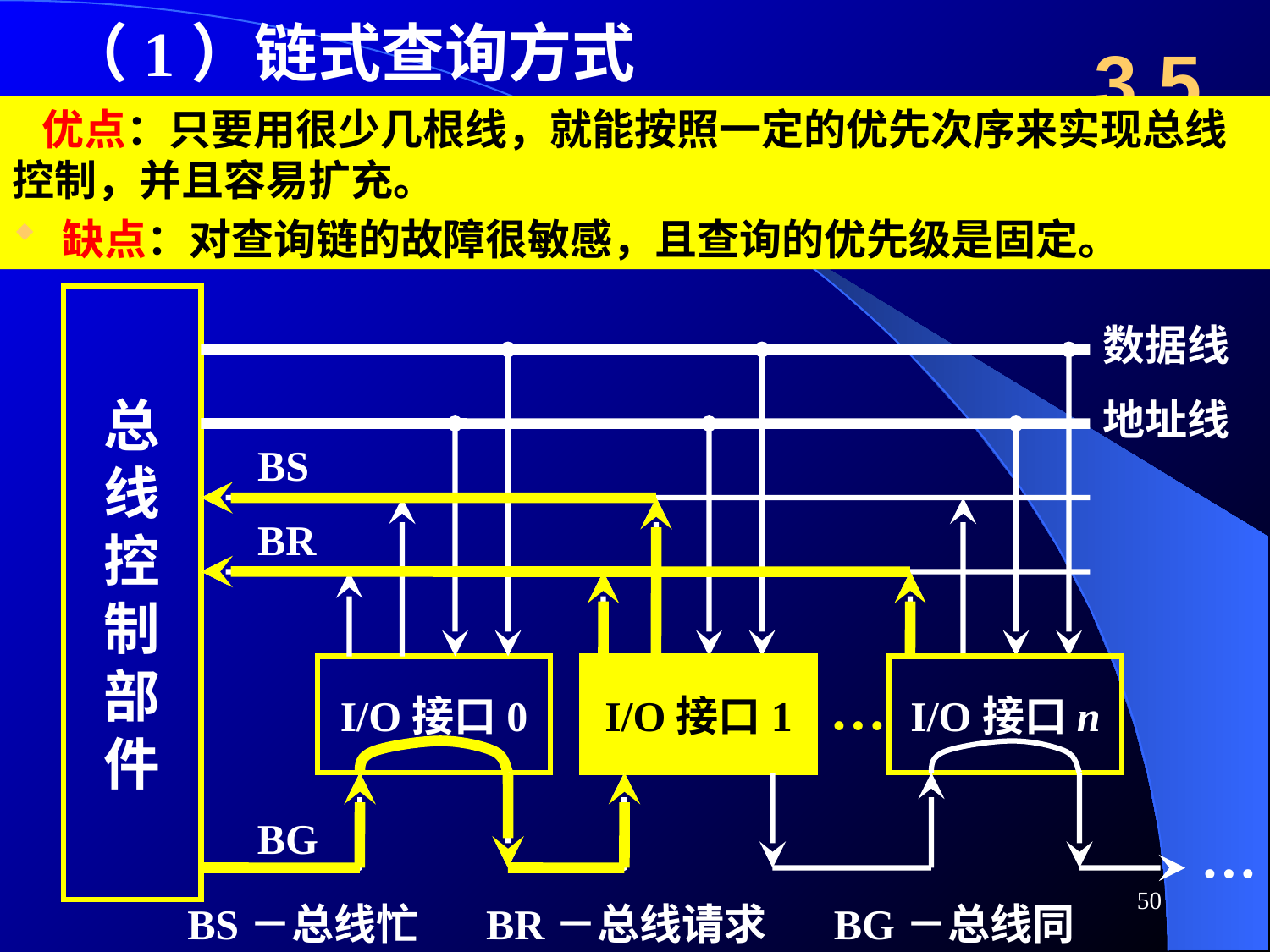

（1）链式查询方式
3.5
  优点：只要用很少几根线，就能按照一定的优先次序来实现总线控制，并且容易扩充。
 缺点：对查询链的故障很敏感，且查询的优先级是固定。
总
线
控
制
部
件
数据线
地址线

BS  －总线忙      BR－总线请求      BG－总线同意

BS

BR

I/O接口0
I/O接口1
I/O接口n
…

BG
…

I/O接口1

50